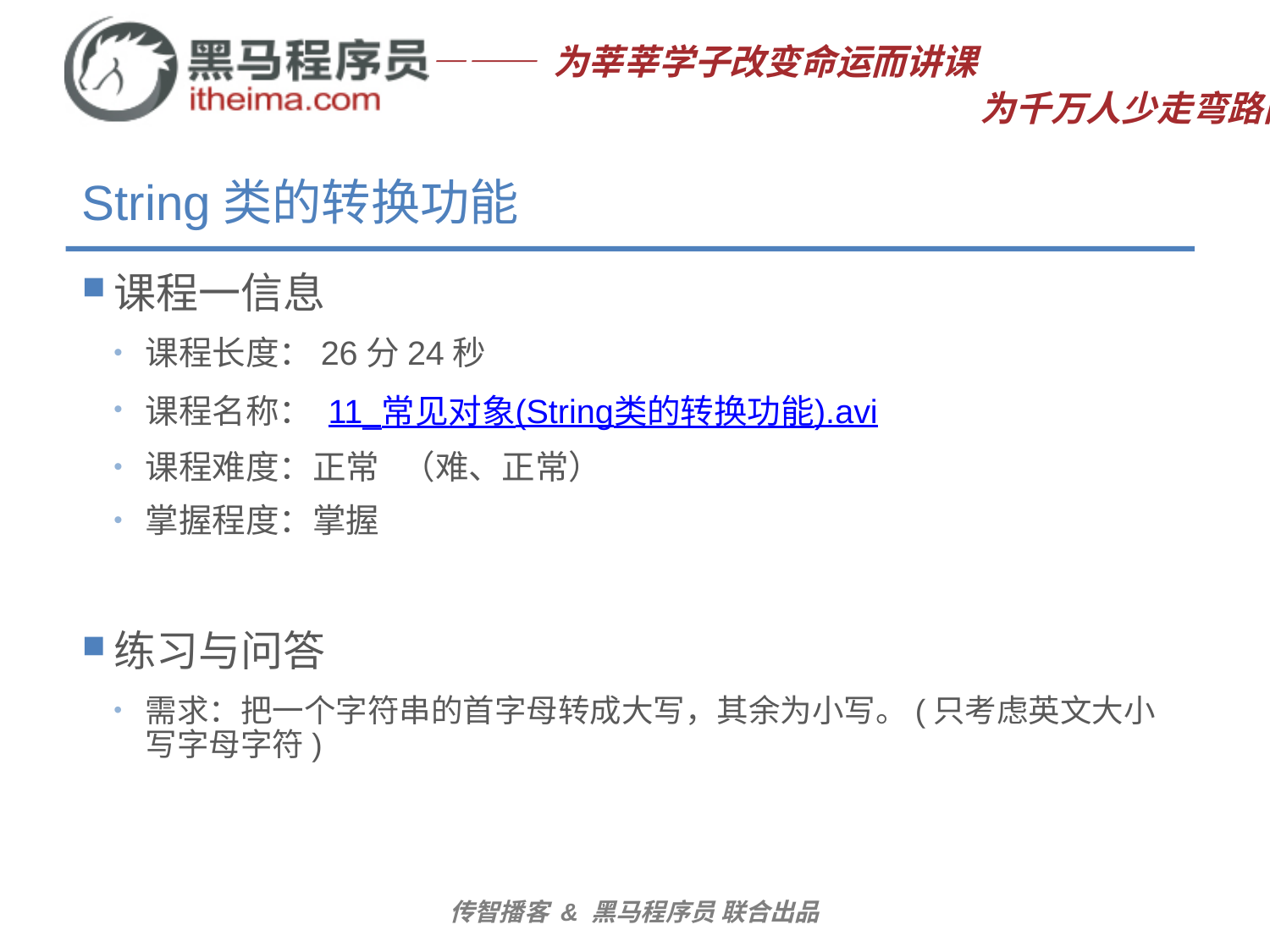

# String类的转换功能
课程一信息
课程长度：26分24秒
课程名称： 11_常见对象(String类的转换功能).avi
课程难度：正常   （难、正常）
掌握程度：掌握

练习与问答
需求：把一个字符串的首字母转成大写，其余为小写。(只考虑英文大小写字母字符)